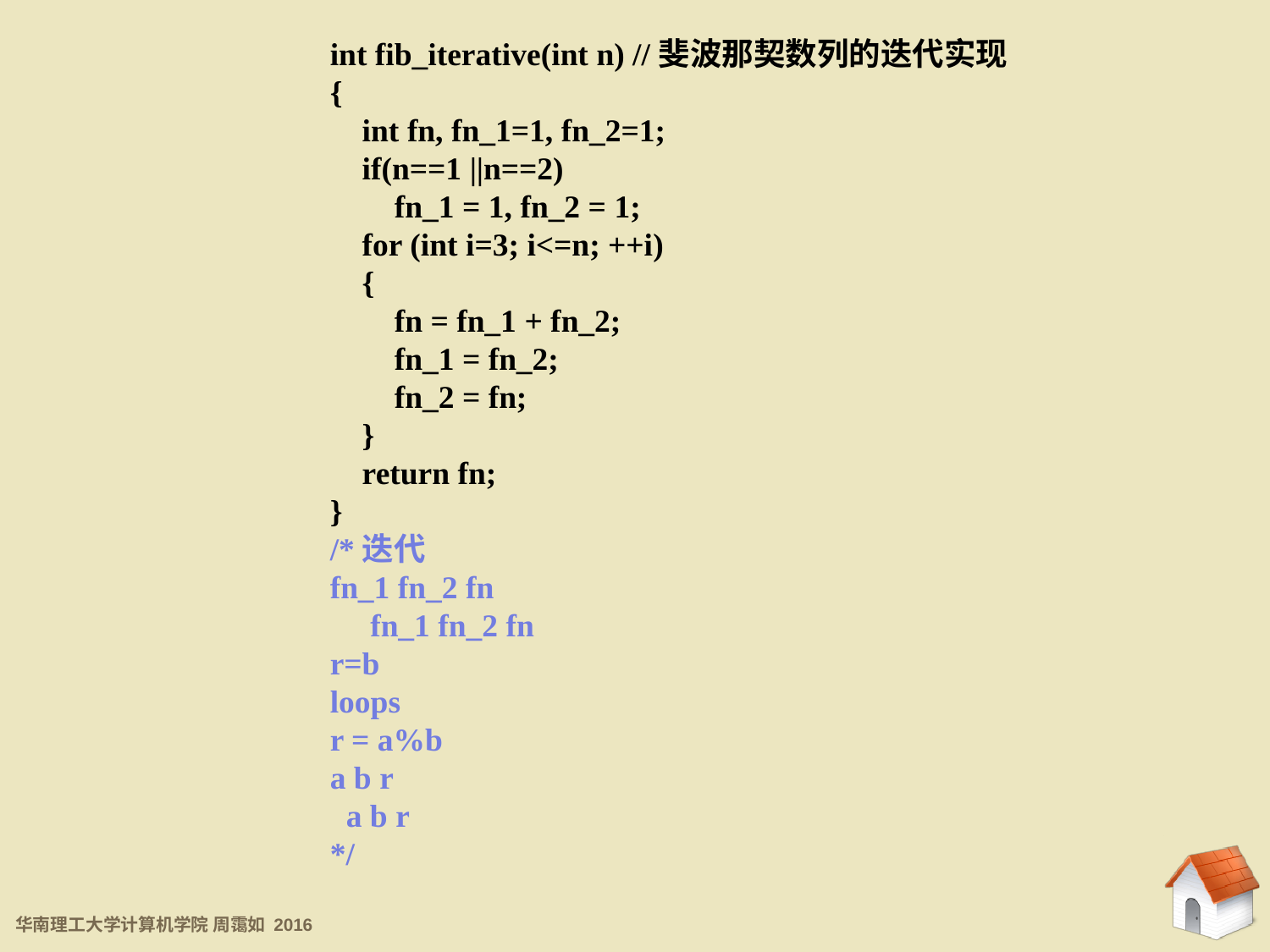

int fib_iterative(int n) //斐波那契数列的迭代实现
{
    int fn, fn_1=1, fn_2=1;
    if(n==1 ||n==2)
        fn_1 = 1, fn_2 = 1;
    for (int i=3; i<=n; ++i)
    {
        fn = fn_1 + fn_2;
        fn_1 = fn_2;
        fn_2 = fn;
    }
    return fn;
}
/*迭代
fn_1 fn_2 fn
     fn_1 fn_2 fn
r=b
loops
r = a%b
a b r
  a b r
*/